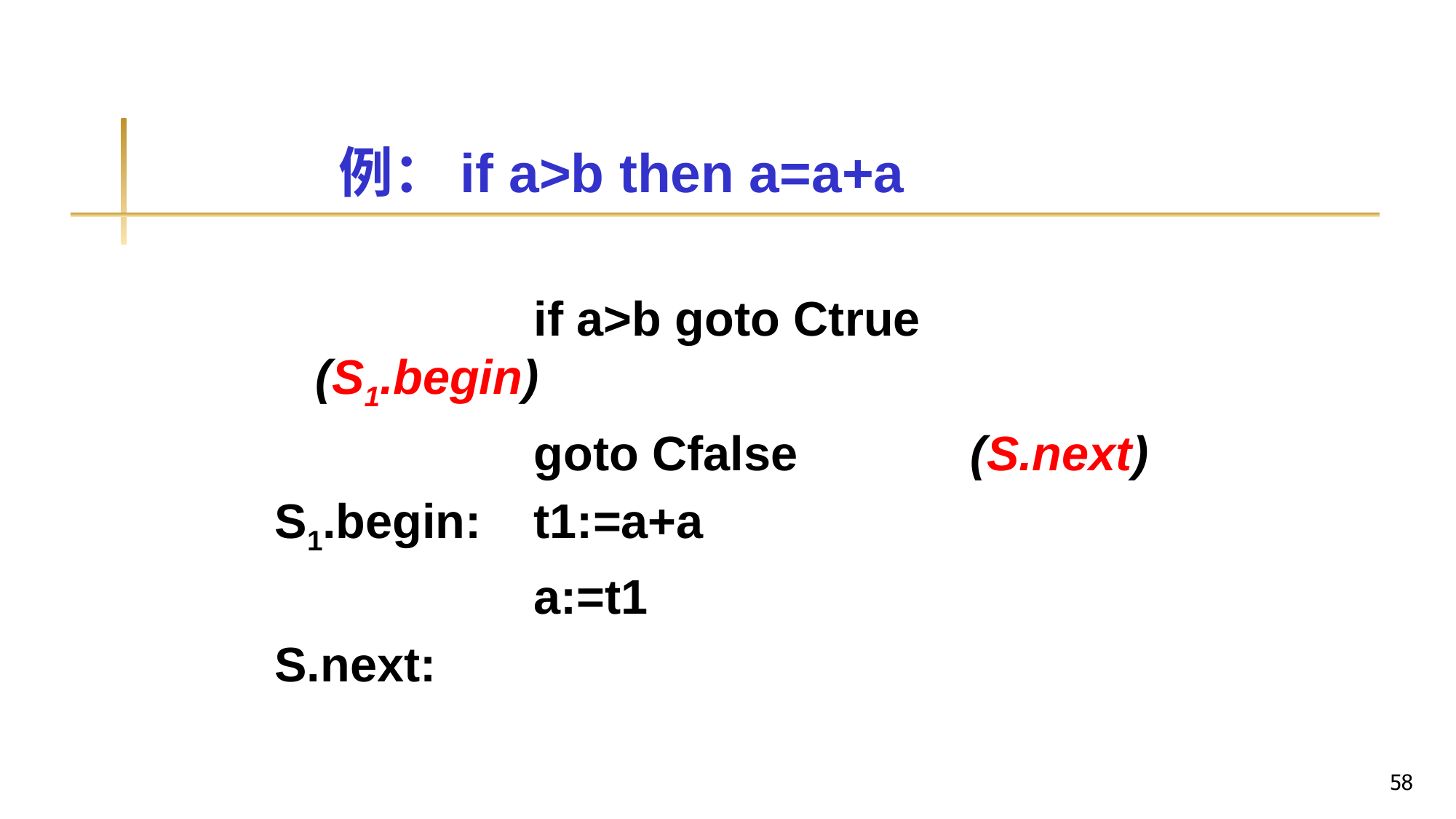

# 例：if a>b then a=a+a
			if a>b goto Ctrue 	(S1.begin)
			goto Cfalse   		(S.next)
S1.begin: 	t1:=a+a
			a:=t1
S.next:
58